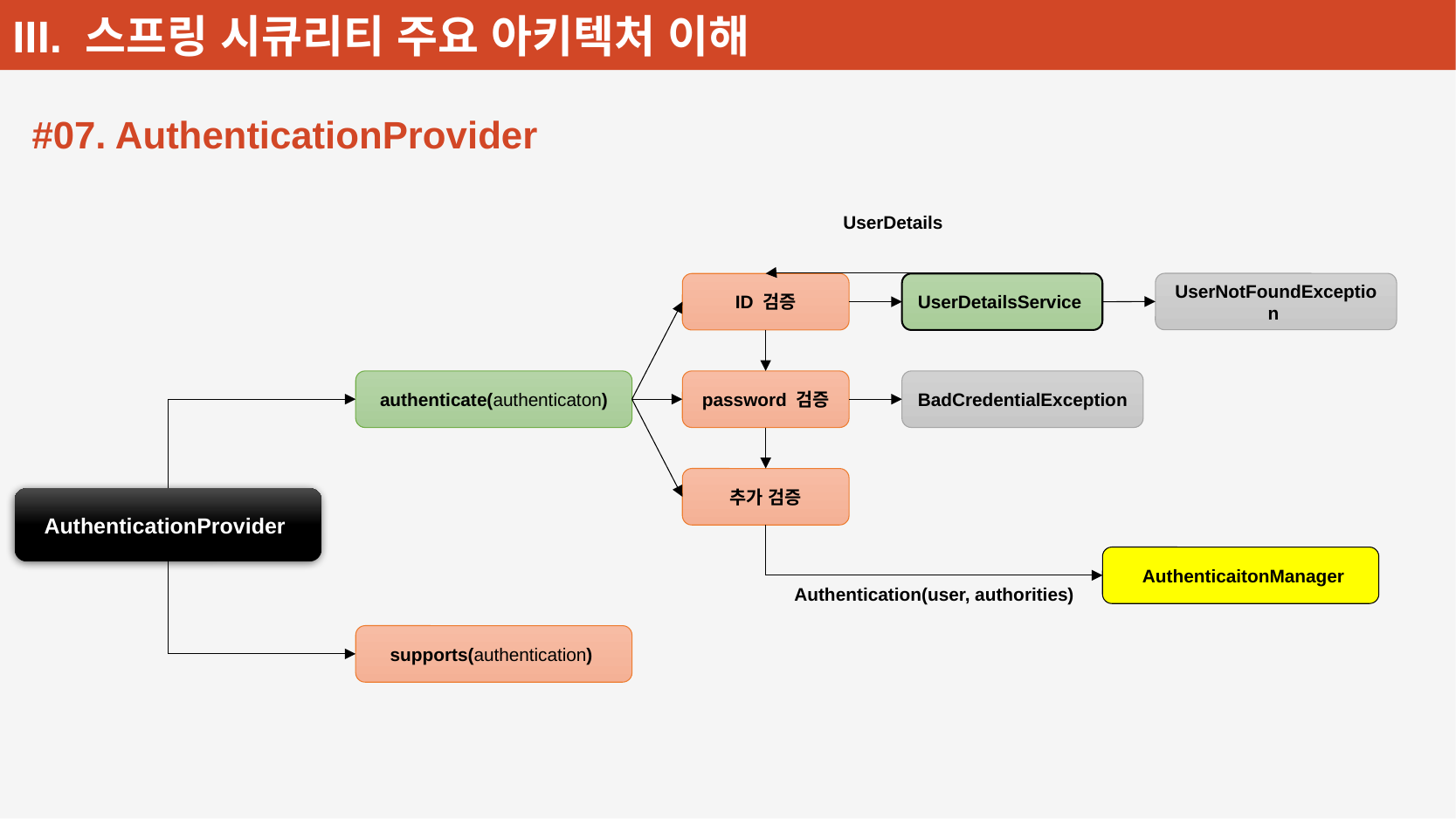

#07. AuthenticationProvider
UserDetails
UserNotFoundException
UserDetailsService
ID 검증
authenticate(authenticaton)
password 검증
BadCredentialException
추가 검증
AuthenticationProvider
 AuthenticaitonManager
Authentication(user, authorities)
supports(authentication)